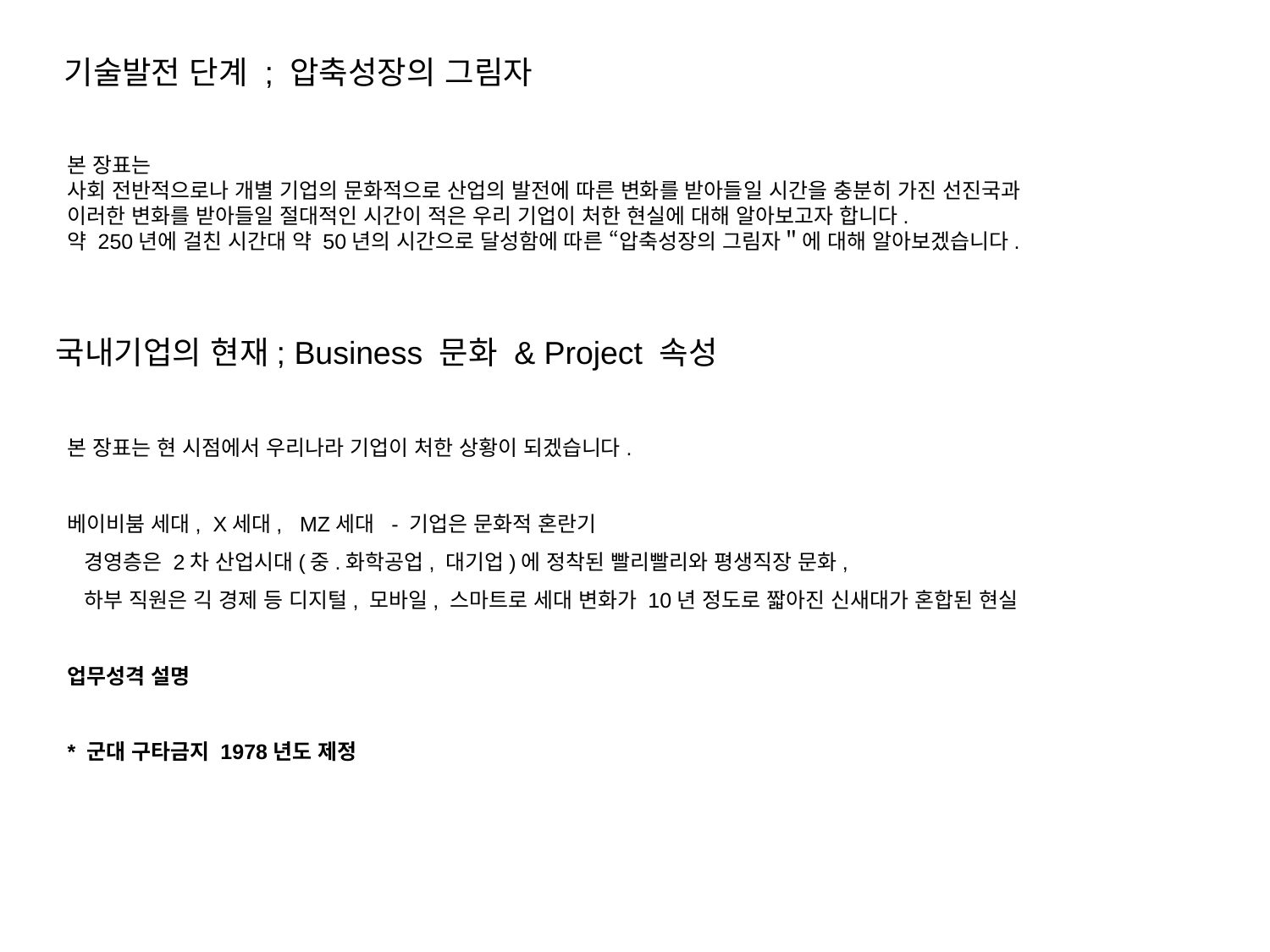

기술발전 단계 ; 압축성장의 그림자
본 장표는
사회 전반적으로나 개별 기업의 문화적으로 산업의 발전에 따른 변화를 받아들일 시간을 충분히 가진 선진국과
이러한 변화를 받아들일 절대적인 시간이 적은 우리 기업이 처한 현실에 대해 알아보고자 합니다.
약 250년에 걸친 시간대 약 50년의 시간으로 달성함에 따른 “압축성장의 그림자＂에 대해 알아보겠습니다.
국내기업의 현재; Business 문화 & Project 속성
본 장표는 현 시점에서 우리나라 기업이 처한 상황이 되겠습니다.

베이비붐 세대,  X세대,   MZ세대  - 기업은 문화적 혼란기
  경영층은 2차 산업시대(중.화학공업, 대기업)에 정착된 빨리빨리와 평생직장 문화,
  하부 직원은 긱 경제 등 디지털, 모바일, 스마트로 세대 변화가 10년 정도로 짧아진 신새대가 혼합된 현실

업무성격 설명

* 군대 구타금지 1978년도 제정